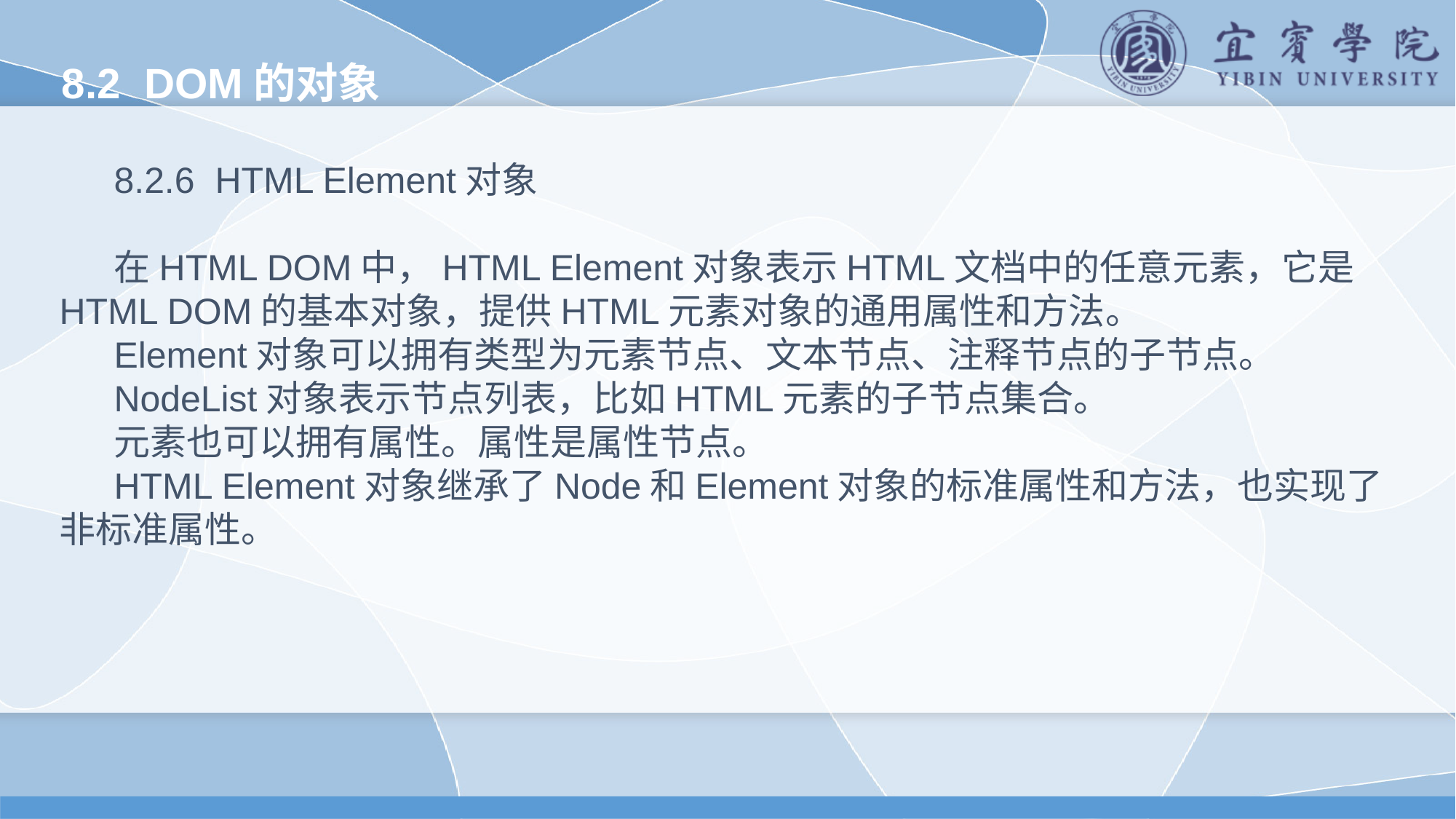

8.2  DOM的对象
8.2.6  HTML Element对象

在HTML DOM中，HTML Element对象表示HTML文档中的任意元素，它是HTML DOM的基本对象，提供HTML元素对象的通用属性和方法。
Element对象可以拥有类型为元素节点、文本节点、注释节点的子节点。
NodeList对象表示节点列表，比如HTML元素的子节点集合。
元素也可以拥有属性。属性是属性节点。
HTML Element对象继承了Node和Element对象的标准属性和方法，也实现了非标准属性。